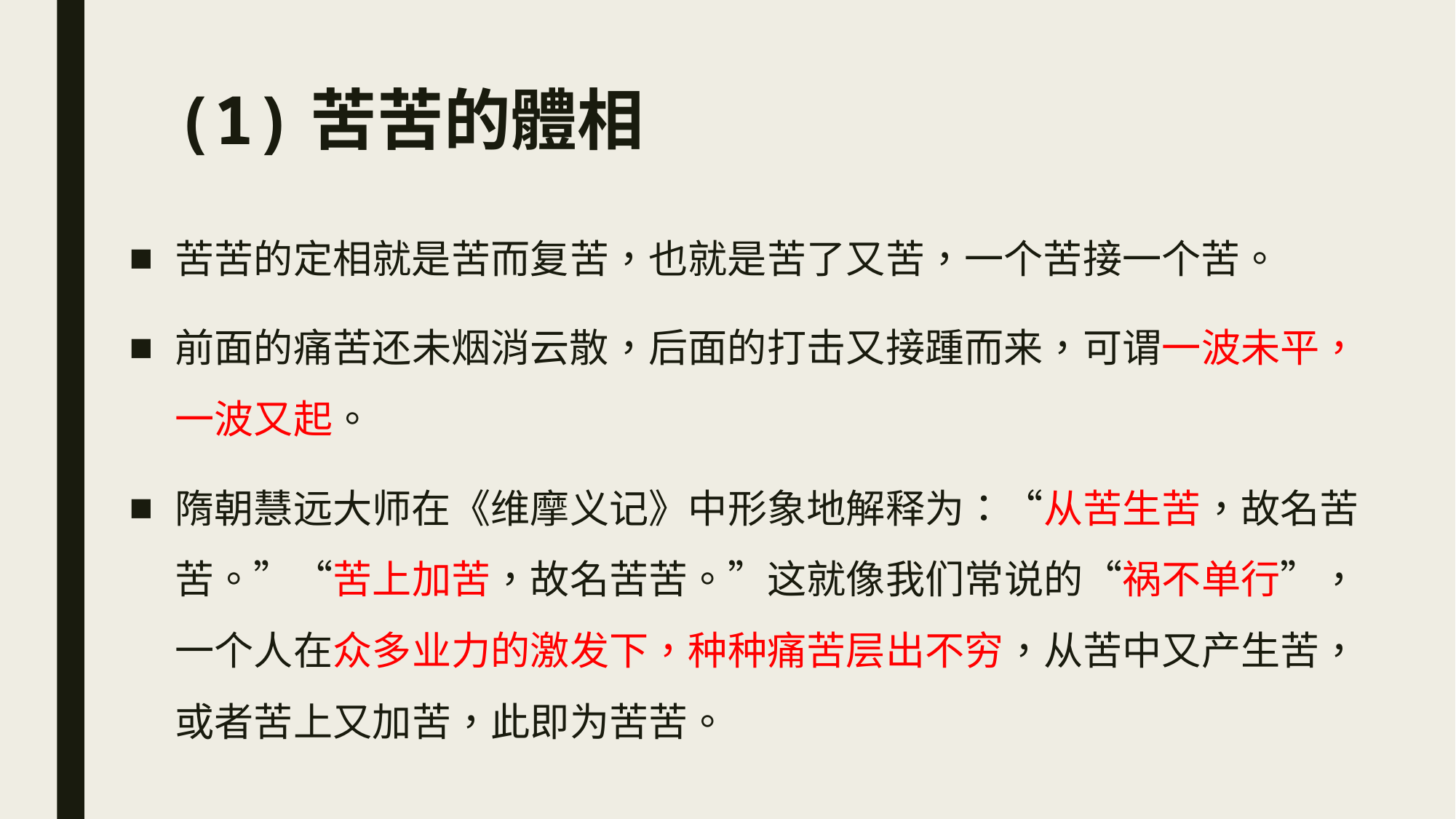

# (1)苦苦的體相
苦苦的定相就是苦而复苦，也就是苦了又苦，一个苦接一个苦。
前面的痛苦还未烟消云散，后面的打击又接踵而来，可谓一波未平，一波又起。
隋朝慧远大师在《维摩义记》中形象地解释为：“从苦生苦，故名苦苦。”“苦上加苦，故名苦苦。”这就像我们常说的“祸不单行”，一个人在众多业力的激发下，种种痛苦层出不穷，从苦中又产生苦，或者苦上又加苦，此即为苦苦。